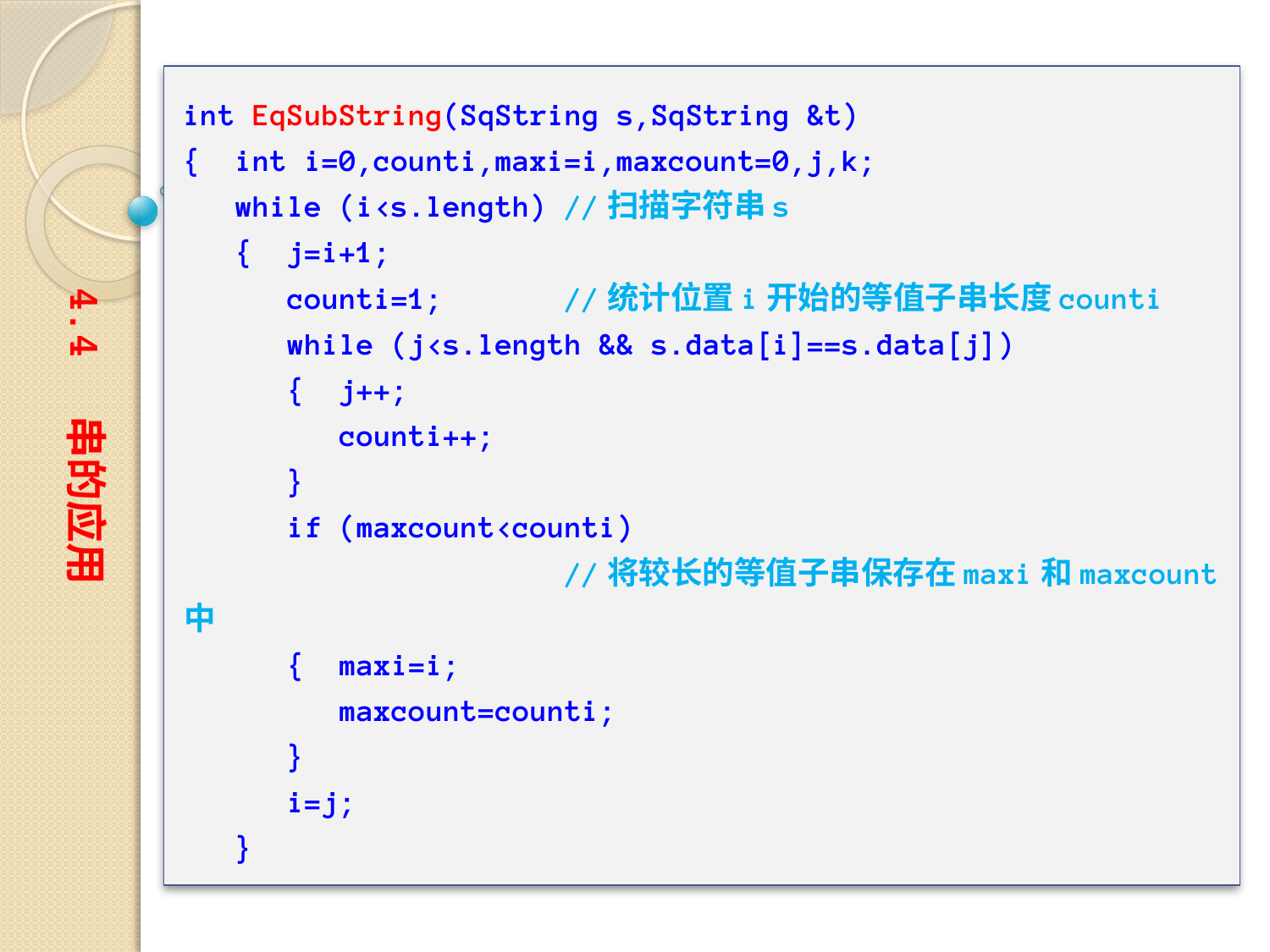

int EqSubString(SqString s,SqString &t)
{  int i=0,counti,maxi=i,maxcount=0,j,k;
   while (i<s.length)	//扫描字符串s
   {  j=i+1;
      counti=1;	//统计位置i开始的等值子串长度counti
      while (j<s.length && s.data[i]==s.data[j])
      {  j++;
         counti++;
      }
      if (maxcount<counti)
			//将较长的等值子串保存在maxi和maxcount中
      {  maxi=i;
         maxcount=counti;
      }
      i=j;
   }
4.4  串的应用